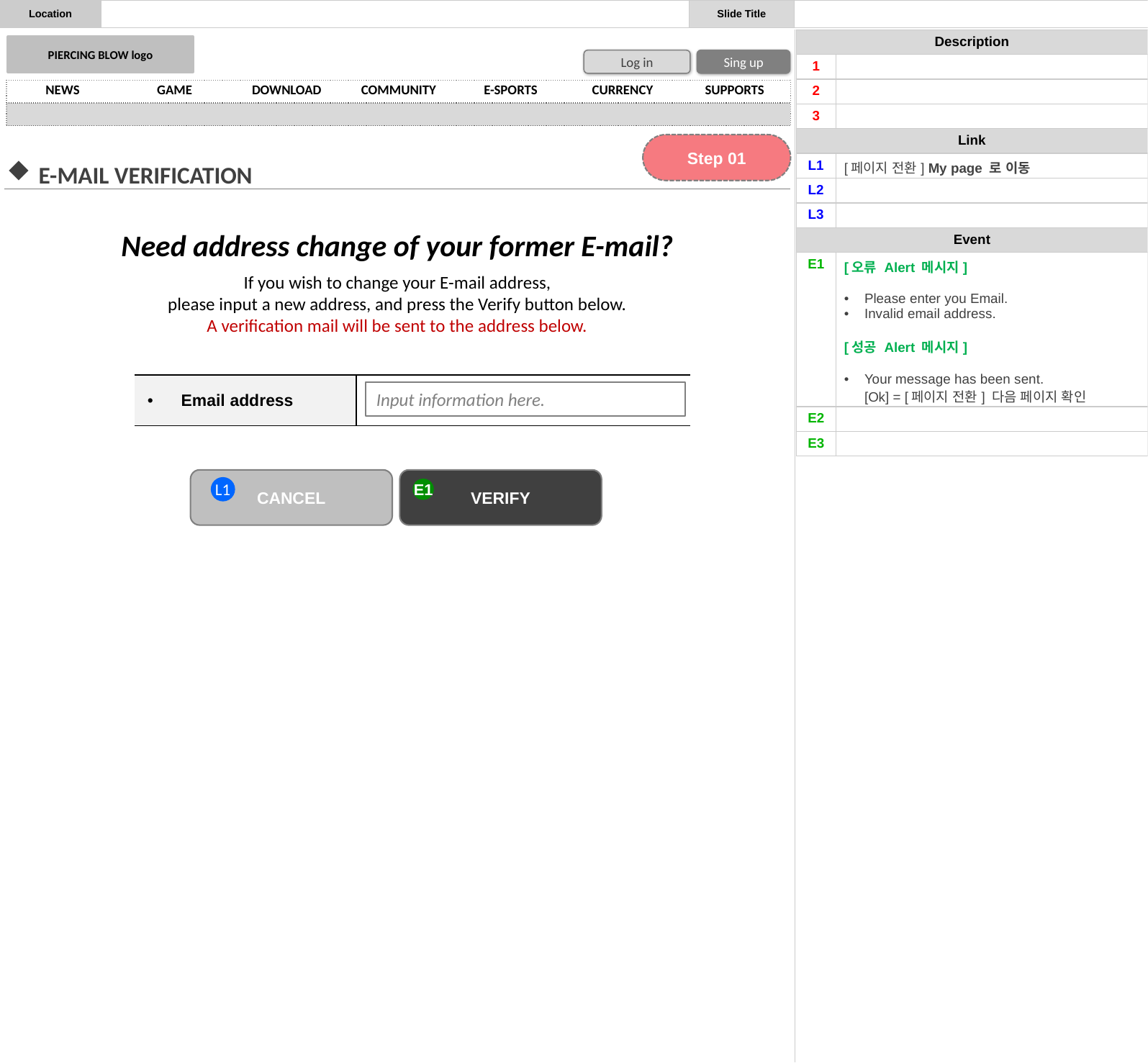

#
| Description |  |
| --- | --- |
| 1 |  |
| 2 |  |
| 3 |  |
| Link |  |
| L1 | [페이지 전환] My page 로 이동 |
| L2 |  |
| L3 |  |
| Event |  |
| E1 | [오류 Alert 메시지] Please enter you Email. Invalid email address. [성공 Alert 메시지] Your message has been sent. [Ok] = [페이지 전환] 다음 페이지 확인 |
| E2 |  |
| E3 |  |
Step 01
E-MAIL VERIFICATION
Need address change of your former E-mail?
If you wish to change your E-mail address,
please input a new address, and press the Verify button below.
A verification mail will be sent to the address below.
| Email address |  |
| --- | --- |
Input information here.
CANCEL
VERIFY
L1
E1